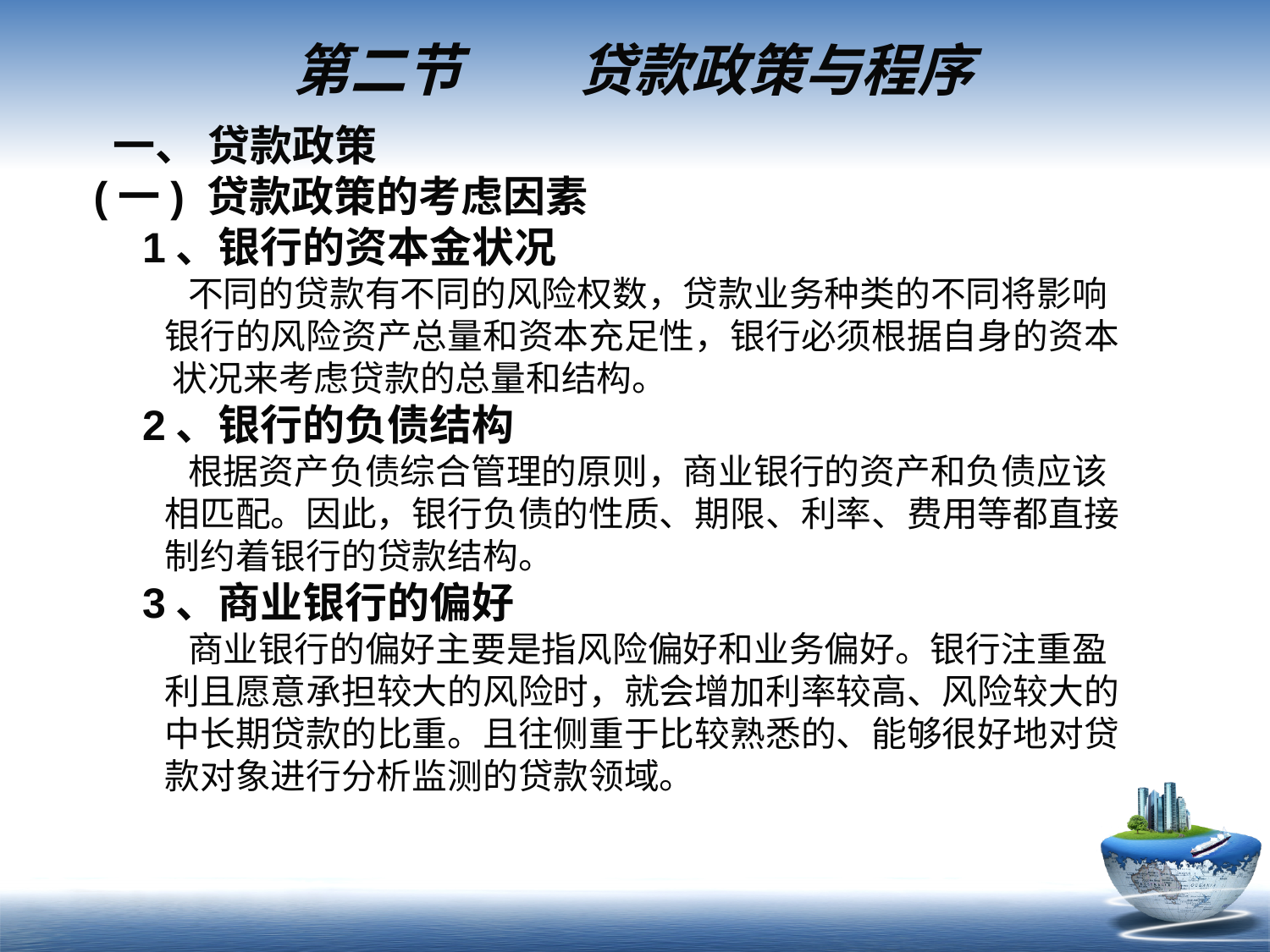

第二节         贷款政策与程序
 一、 贷款政策
(一) 贷款政策的考虑因素
     1、银行的资本金状况
           不同的贷款有不同的风险权数，贷款业务种类的不同将影响
        银行的风险资产总量和资本充足性，银行必须根据自身的资本
         状况来考虑贷款的总量和结构。
     2、银行的负债结构
           根据资产负债综合管理的原则，商业银行的资产和负债应该
        相匹配。因此，银行负债的性质、期限、利率、费用等都直接
        制约着银行的贷款结构。
     3、商业银行的偏好
           商业银行的偏好主要是指风险偏好和业务偏好。银行注重盈
        利且愿意承担较大的风险时，就会增加利率较高、风险较大的
        中长期贷款的比重。且往侧重于比较熟悉的、能够很好地对贷
        款对象进行分析监测的贷款领域。